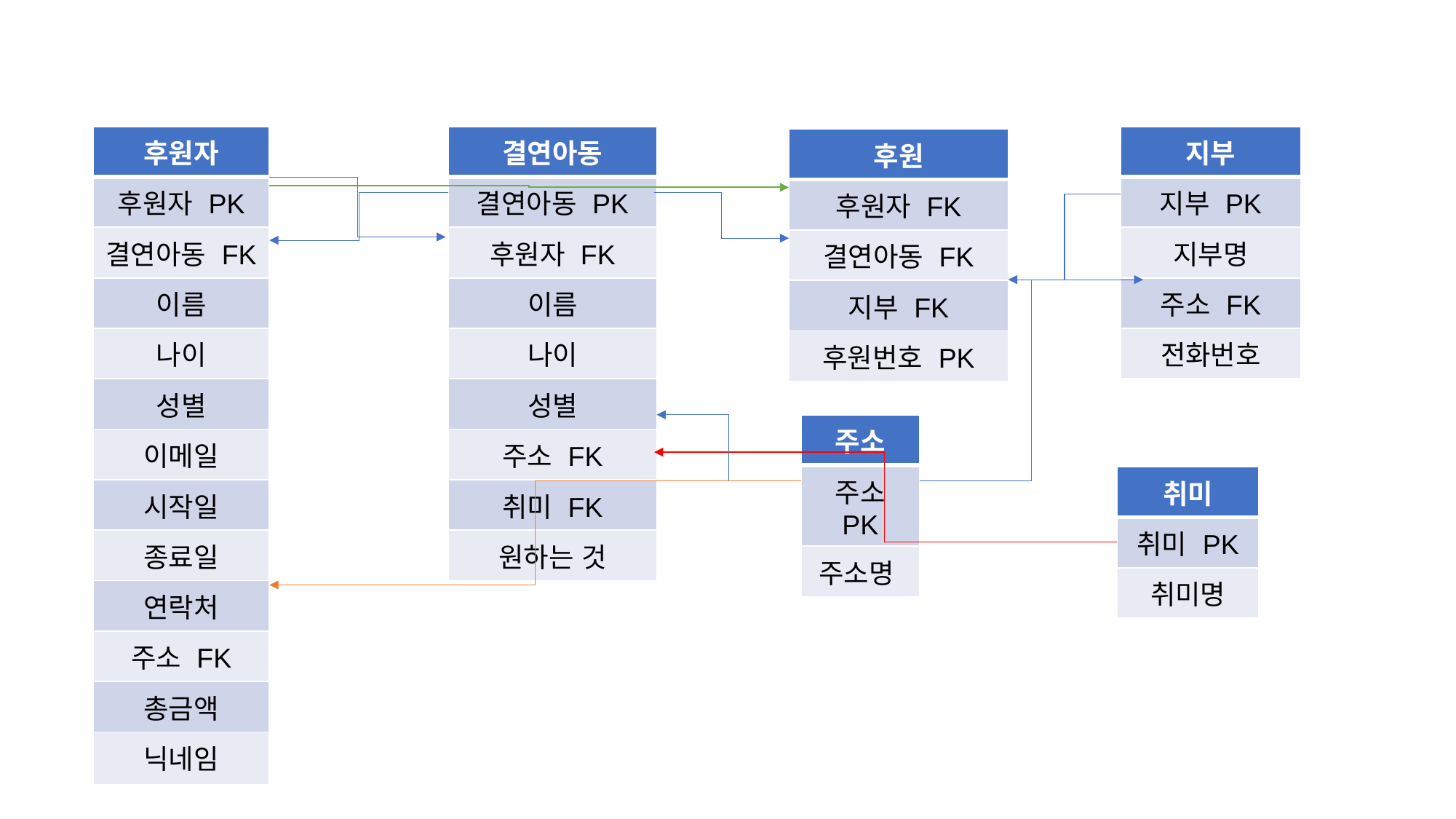

| 후원자 |
| --- |
| 후원자 PK |
| 결연아동 FK |
| 이름 |
| 나이 |
| 성별 |
| 이메일 |
| 시작일 |
| 종료일 |
| 연락처 |
| 주소 FK |
| 총금액 |
| 닉네임 |
| 결연아동 |
| --- |
| 결연아동 PK |
| 후원자 FK |
| 이름 |
| 나이 |
| 성별 |
| 주소 FK |
| 취미 FK |
| 원하는 것 |
| 지부 |
| --- |
| 지부 PK |
| 지부명 |
| 주소 FK |
| 전화번호 |
| 후원 |
| --- |
| 후원자 FK |
| 결연아동 FK |
| 지부 FK |
| 후원번호 PK |
| 주소 |
| --- |
| 주소 PK |
| 주소명 |
| 취미 |
| --- |
| 취미 PK |
| 취미명 |